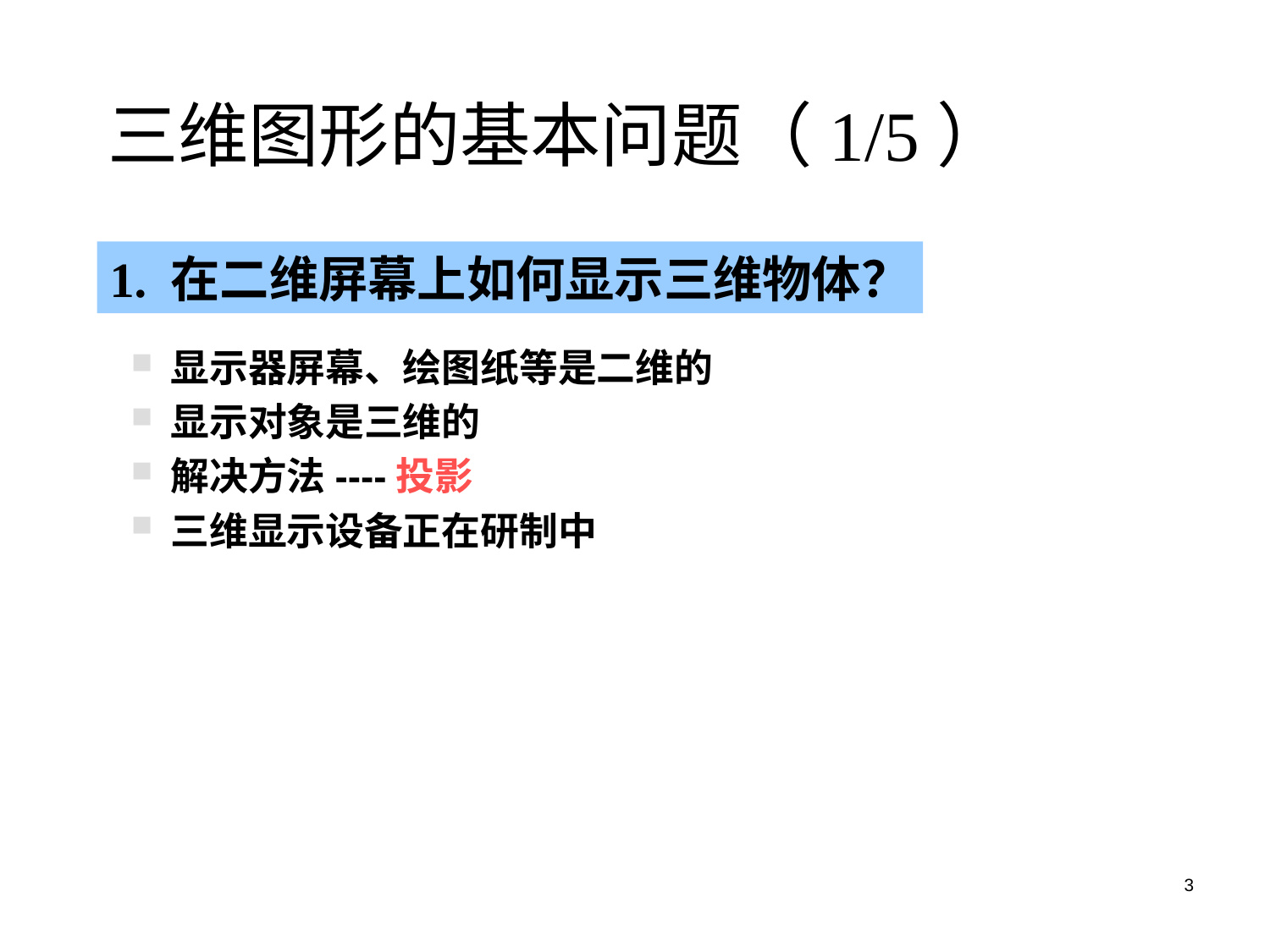

# 三维图形的基本问题（1/5）
1. 在二维屏幕上如何显示三维物体？

显示器屏幕、绘图纸等是二维的
显示对象是三维的
解决方法----投影
三维显示设备正在研制中

3